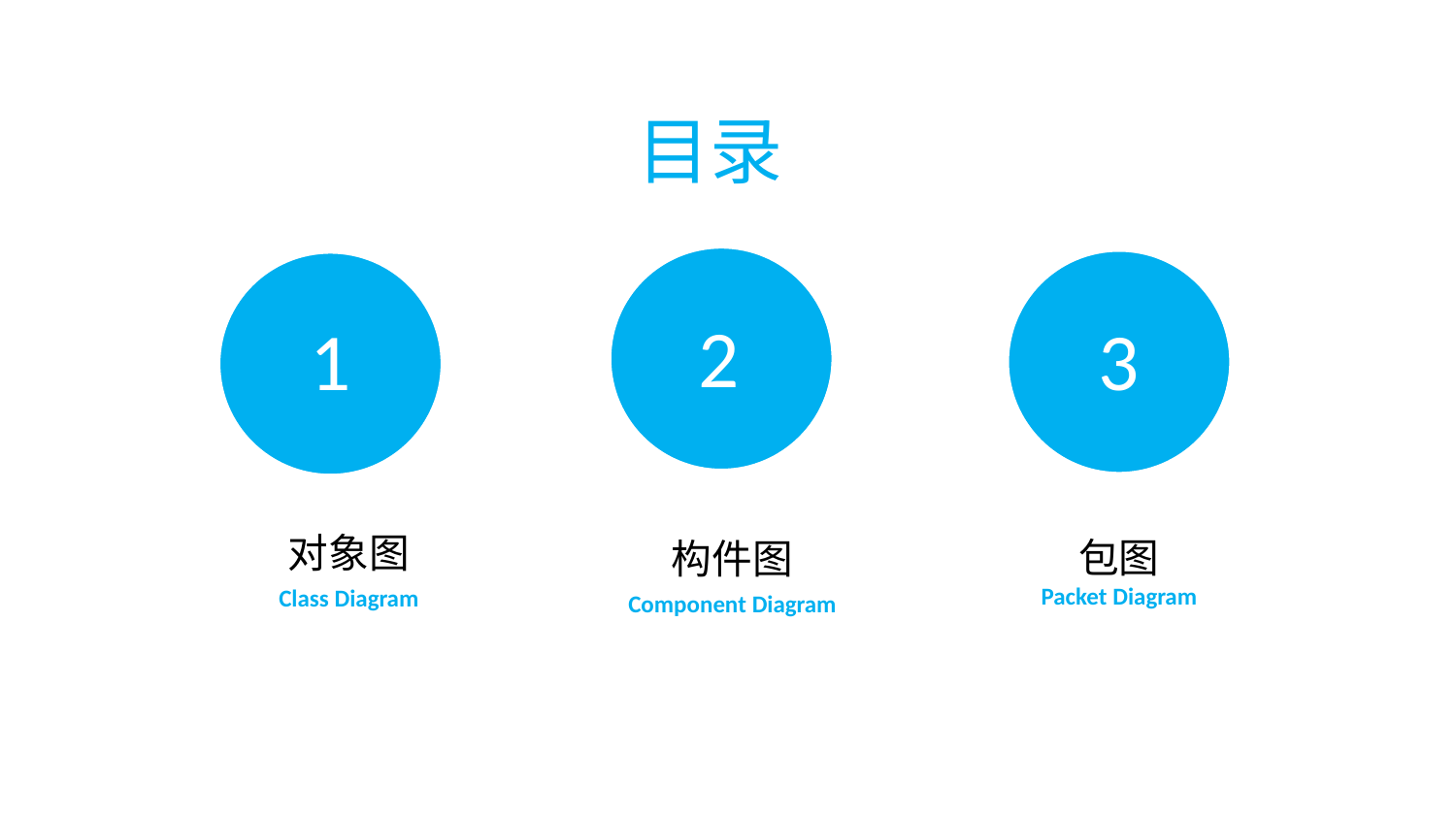

# 目录

2
3
1
对象图
Class Diagram
包图
Packet Diagram
构件图
Component Diagram